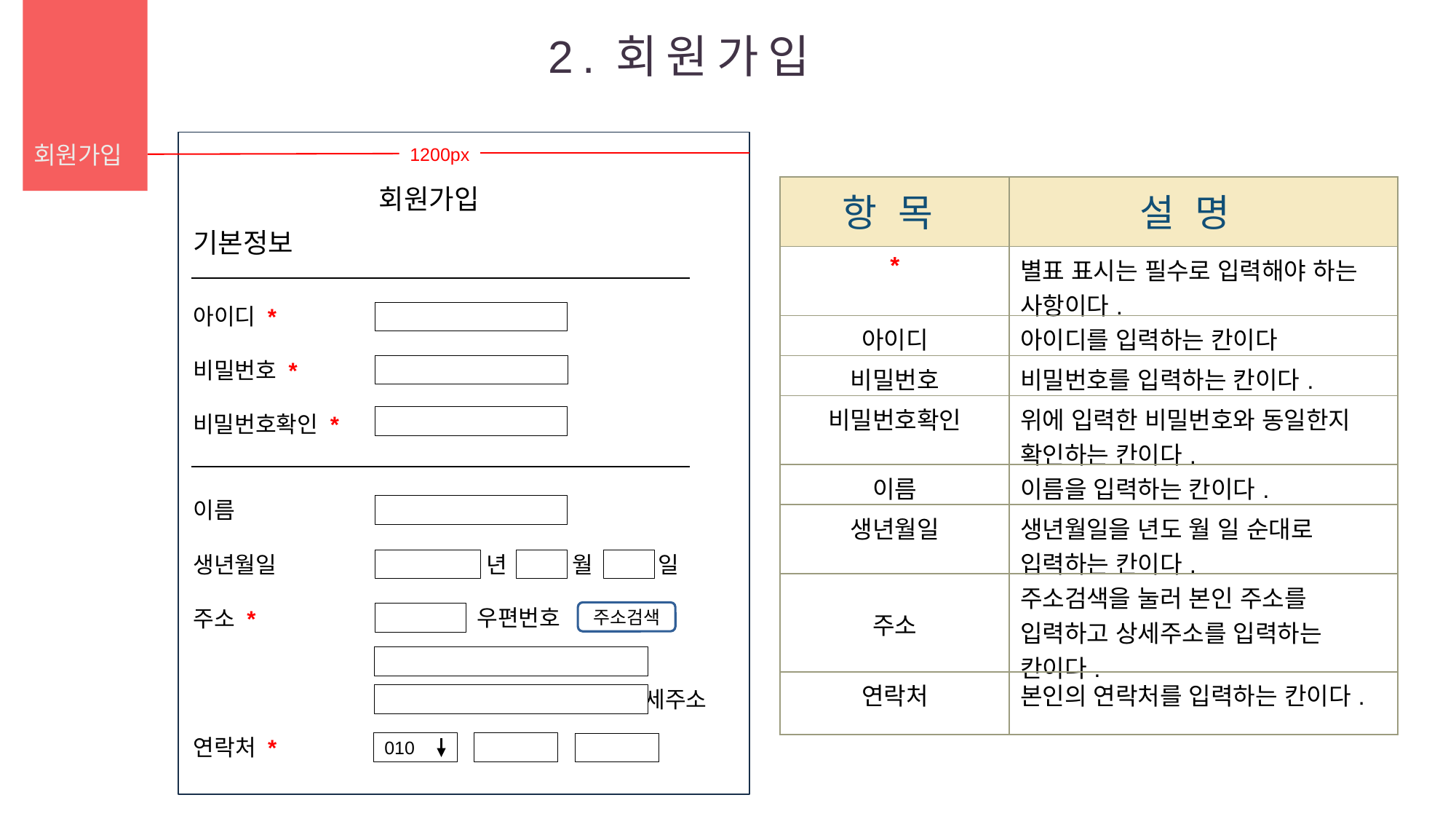

2.회원가입

1200px
회원가입
기본정보
아이디 *

비밀번호 *

비밀번호확인 *

이름

년
생년월일
월
일

우편번호
주소 *
주소검색

연락처 *
010

회원가입
|  |  |
| --- | --- |
| \* | 별표 표시는 필수로 입력해야 하는 사항이다. |
| 아이디 | 아이디를 입력하는 칸이다 |
| 비밀번호 | 비밀번호를 입력하는 칸이다. |
| 비밀번호확인 | 위에 입력한 비밀번호와 동일한지 확인하는 칸이다. |
| 이름 | 이름을 입력하는 칸이다. |
| 생년월일 | 생년월일을 년도 월 일 순대로 입력하는 칸이다. |
| 주소 | 주소검색을 눌러 본인 주소를 입력하고 상세주소를 입력하는 칸이다. |
| 연락처 | 본인의 연락처를 입력하는 칸이다. |
항  목
설  명
상세주소